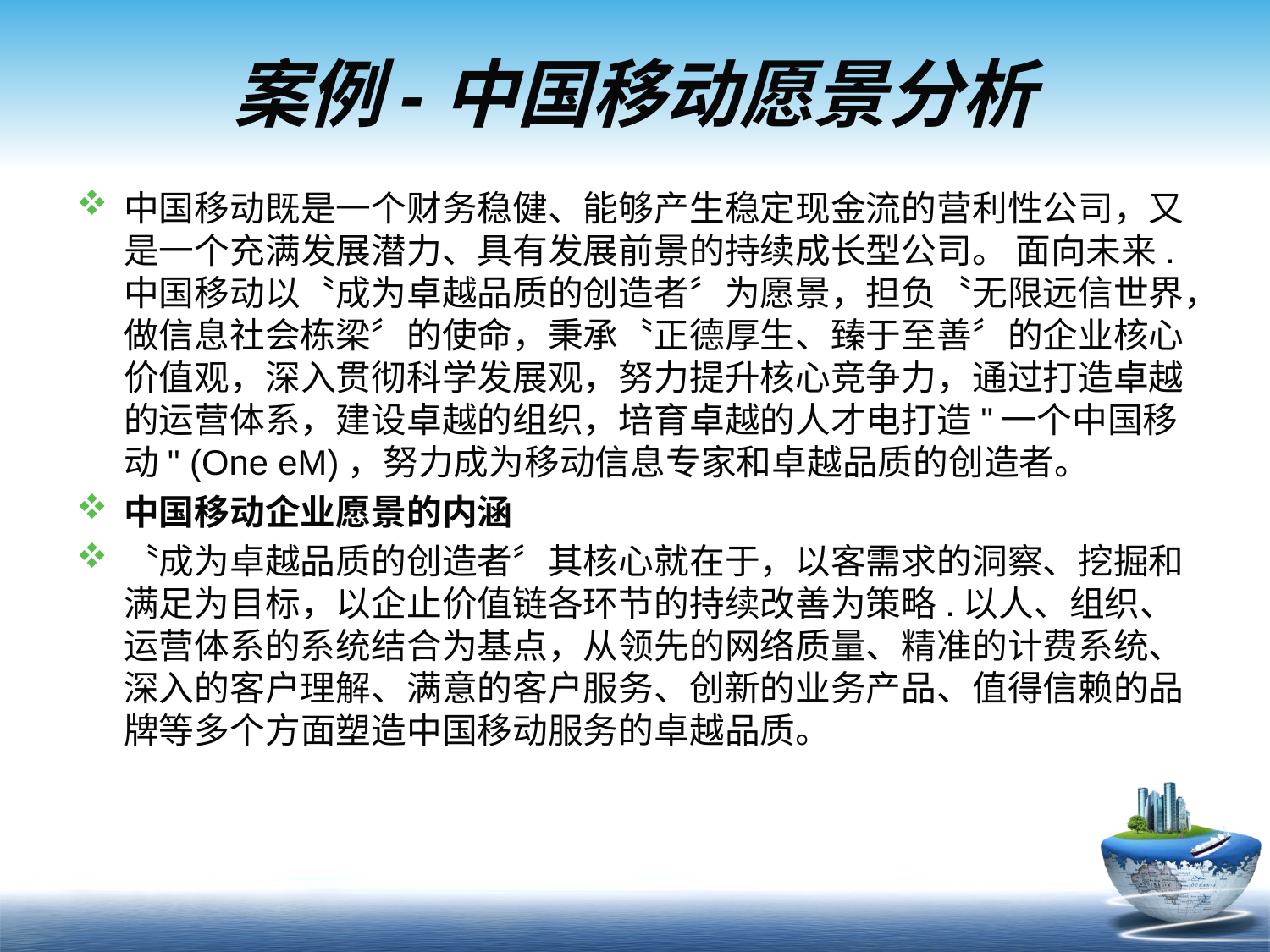

# 案例-中国移动愿景分析
中国移动既是一个财务稳健、能够产生稳定现金流的营利性公司，又是一个充满发展潜力、具有发展前景的持续成长型公司。 面向未来.中国移动以〝成为卓越品质的创造者〞为愿景，担负〝无限远信世界，做信息社会栋梁〞的使命，秉承〝正德厚生、臻于至善〞的企业核心价值观，深入贯彻科学发展观，努力提升核心竞争力，通过打造卓越的运营体系，建设卓越的组织，培育卓越的人才电打造"一个中国移动" (One eM)，努力成为移动信息专家和卓越品质的创造者。
中国移动企业愿景的内涵
〝成为卓越品质的创造者〞其核心就在于，以客需求的洞察、挖掘和满足为目标，以企止价值链各环节的持续改善为策略.以人、组织、运营体系的系统结合为基点，从领先的网络质量、精准的计费系统、深入的客户理解、满意的客户服务、创新的业务产品、值得信赖的品牌等多个方面塑造中国移动服务的卓越品质。